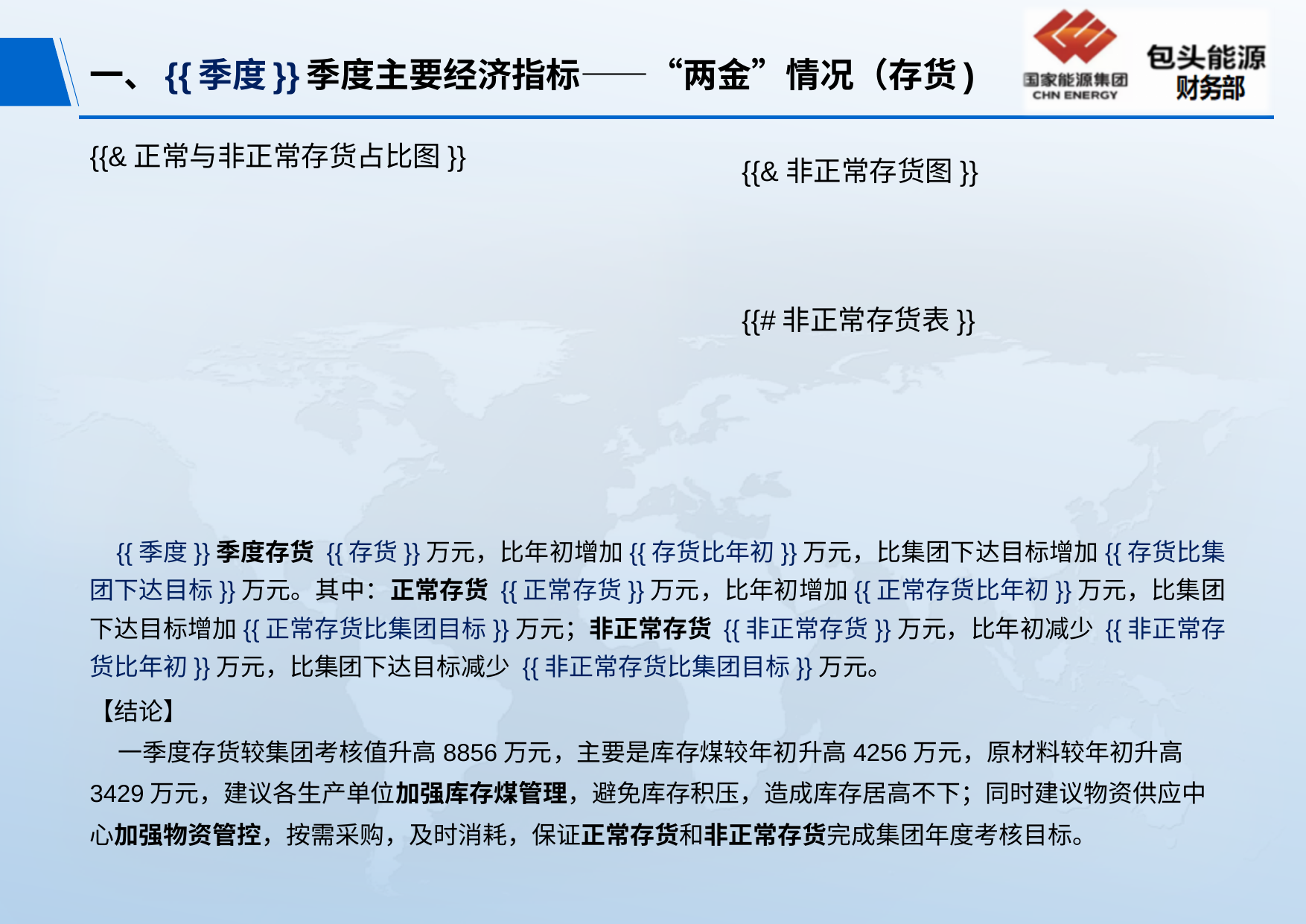

# 一、{{季度}}季度主要经济指标——“两金”情况（存货)
{{&正常与非正常存货占比图}}
{{&非正常存货图}}
{{#非正常存货表}}
    {{季度}}季度存货 {{存货}}万元，比年初增加{{存货比年初}}万元，比集团下达目标增加{{存货比集团下达目标}}万元。其中：正常存货 {{正常存货}}万元，比年初增加{{正常存货比年初}}万元，比集团下达目标增加{{正常存货比集团目标}}万元；非正常存货 {{非正常存货}}万元，比年初减少 {{非正常存货比年初}}万元，比集团下达目标减少 {{非正常存货比集团目标}}万元。
【结论】
    一季度存货较集团考核值升高8856万元，主要是库存煤较年初升高4256万元，原材料较年初升高3429万元，建议各生产单位加强库存煤管理，避免库存积压，造成库存居高不下；同时建议物资供应中心加强物资管控，按需采购，及时消耗，保证正常存货和非正常存货完成集团年度考核目标。
24